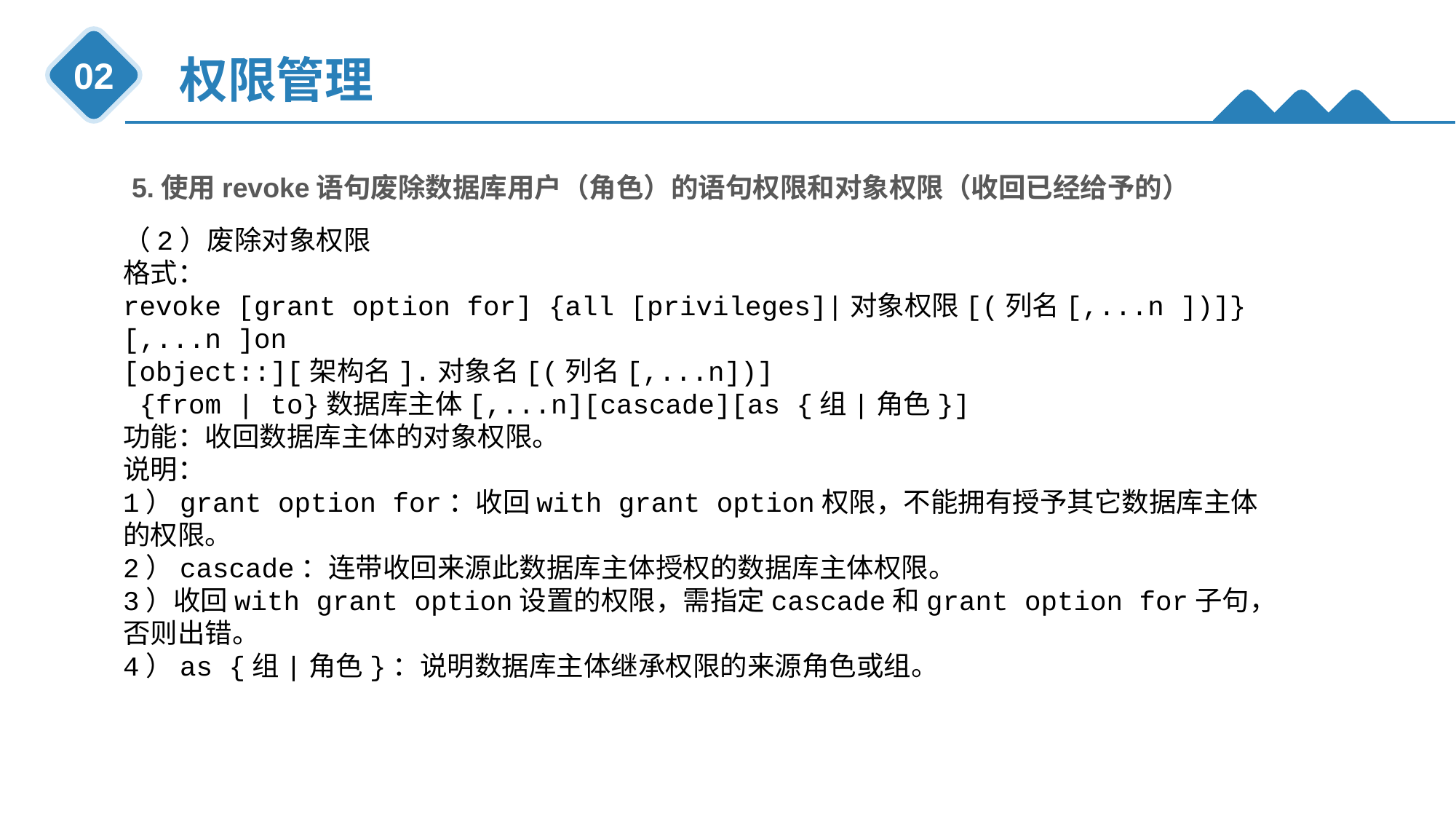

权限管理
02

5.使用revoke语句废除数据库用户（角色）的语句权限和对象权限（收回已经给予的）
（2）废除对象权限
格式：
revoke [grant option for] {all [privileges]|对象权限[(列名[,...n ])]}[,...n ]on
[object::][架构名].对象名[(列名[,...n])]
 {from | to}数据库主体[,...n][cascade][as {组|角色}]
功能：收回数据库主体的对象权限。
说明：
1）grant option for：收回with grant option权限，不能拥有授予其它数据库主体的权限。
2）cascade：连带收回来源此数据库主体授权的数据库主体权限。
3）收回with grant option设置的权限，需指定cascade和grant option for子句，否则出错。
4）as {组|角色}：说明数据库主体继承权限的来源角色或组。